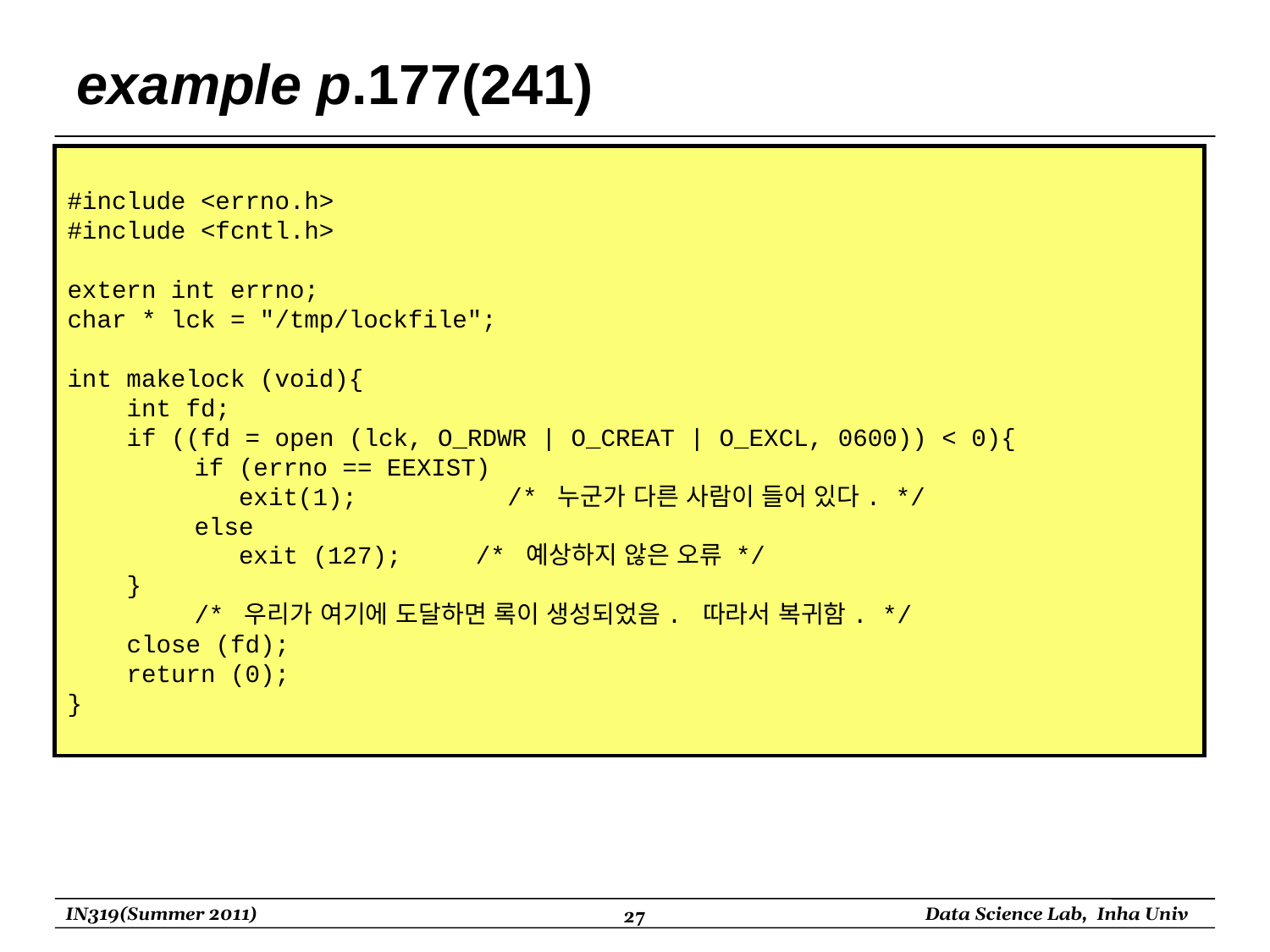

# example p.177(241)
#include <errno.h>
#include <fcntl.h>

extern int errno;
char * lck = "/tmp/lockfile";

int makelock (void){
    int fd;
    if ((fd = open (lck, O_RDWR | O_CREAT | O_EXCL, 0600)) < 0){
 	if (errno == EEXIST)
 	   exit(1); 	    /* 누군가 다른 사람이 들어 있다. */
 	else
	   exit (127);     /* 예상하지 않은 오류 */
    }
 	/* 우리가 여기에 도달하면 록이 생성되었음. 따라서 복귀함. */
    close (fd);
    return (0);
}

27